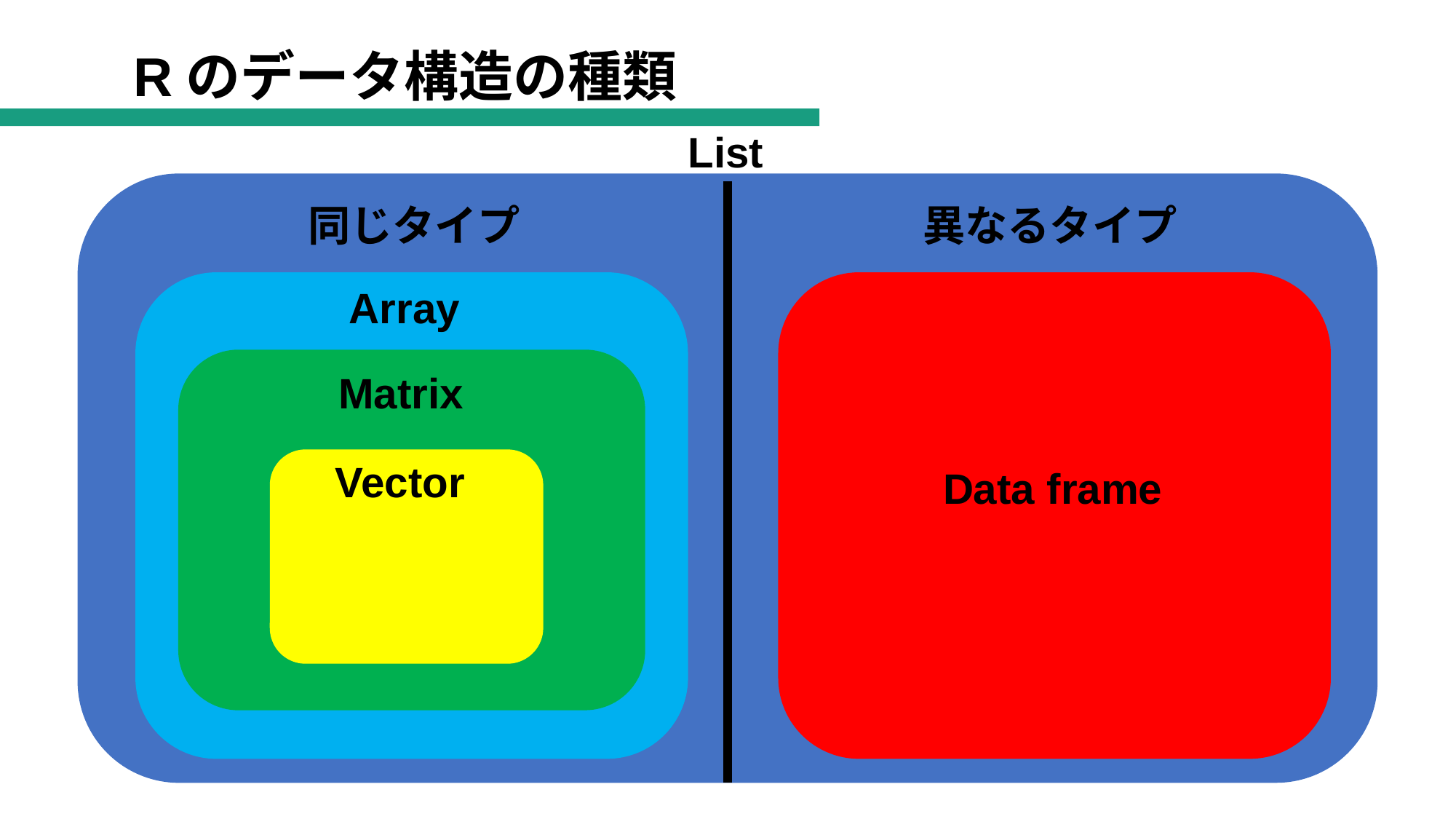

Rのデータ構造の種類

List

同じタイプ
異なるタイプ

Array

Matrix

Vector
Data frame